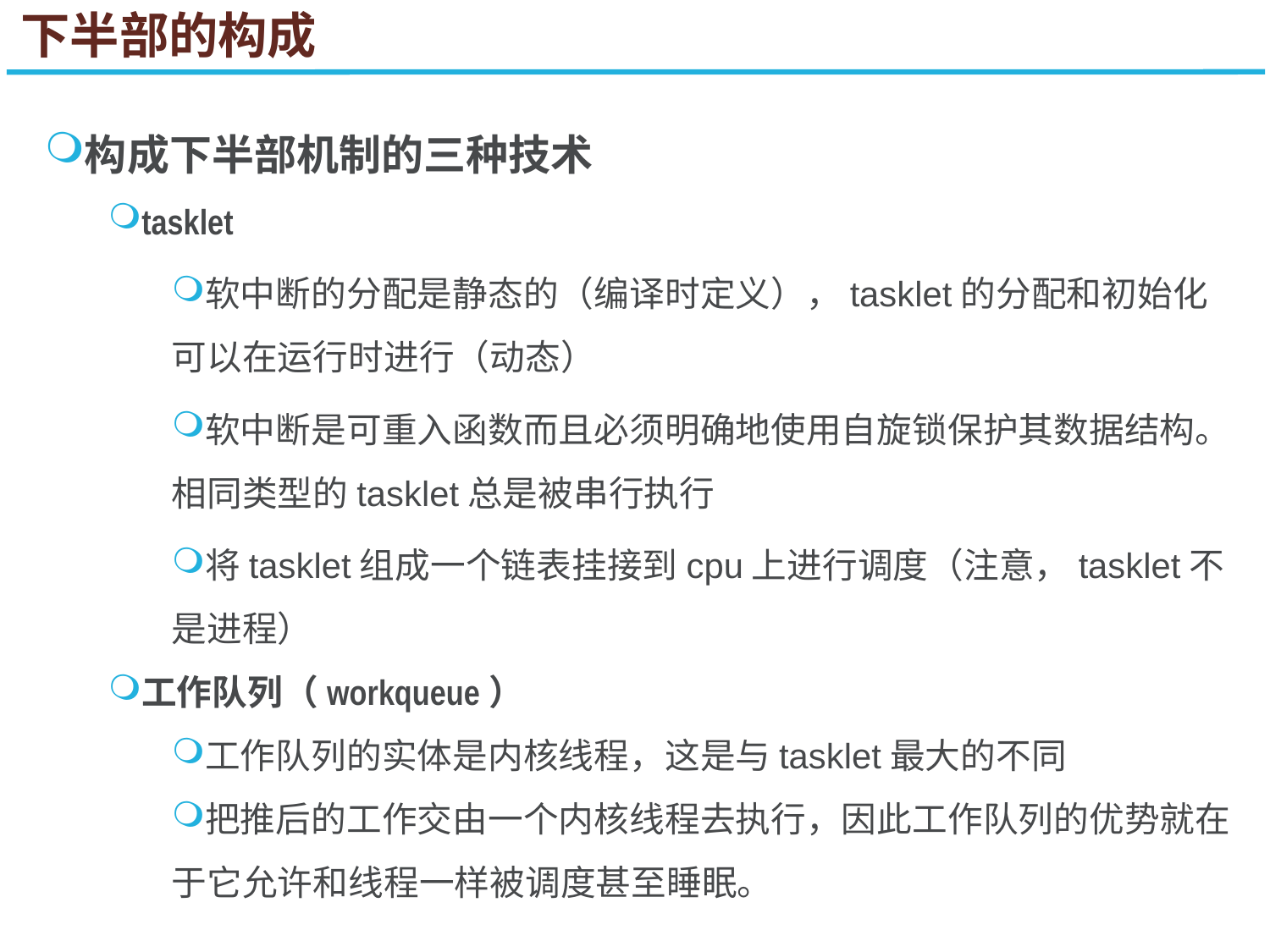

下半部的构成
构成下半部机制的三种技术
tasklet
软中断的分配是静态的（编译时定义），tasklet的分配和初始化可以在运行时进行（动态）
软中断是可重入函数而且必须明确地使用自旋锁保护其数据结构。相同类型的tasklet总是被串行执行
将tasklet组成一个链表挂接到cpu上进行调度（注意，tasklet不是进程）
工作队列（workqueue）
工作队列的实体是内核线程，这是与tasklet最大的不同
把推后的工作交由一个内核线程去执行，因此工作队列的优势就在于它允许和线程一样被调度甚至睡眠。